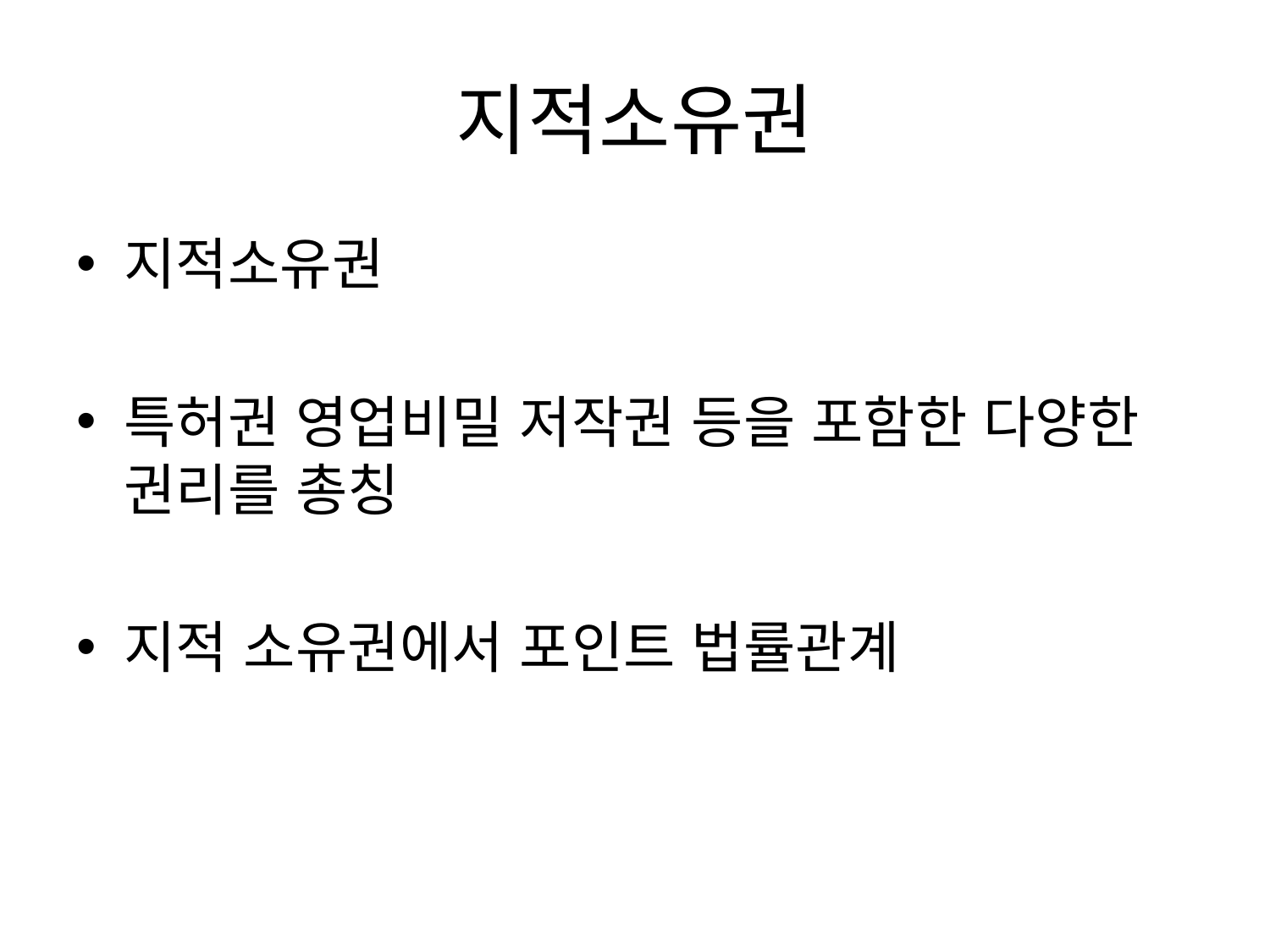

# 지적소유권
지적소유권

특허권 영업비밀 저작권 등을 포함한 다양한 권리를 총칭

지적 소유권에서 포인트 법률관계